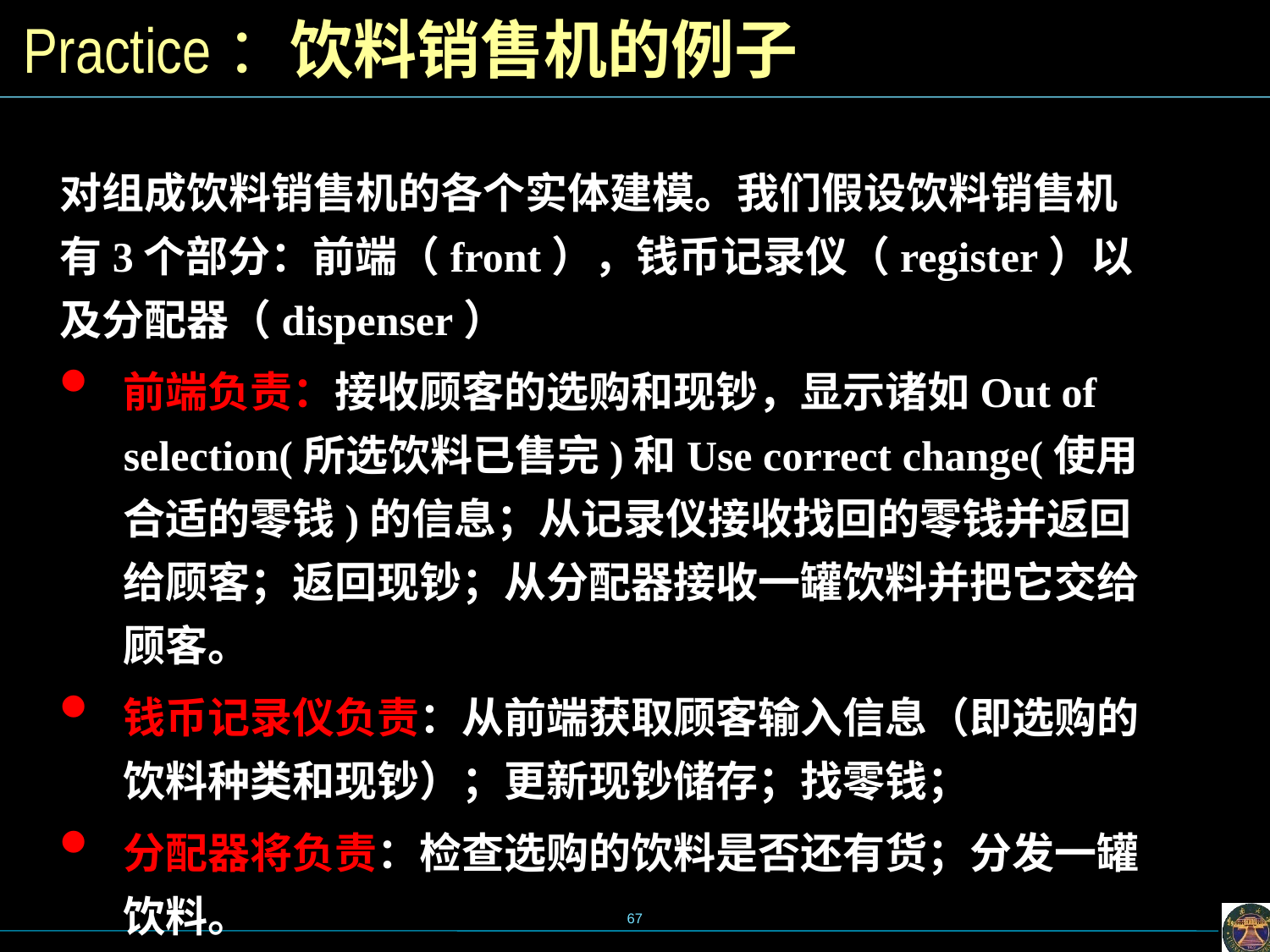

# Practice：饮料销售机的例子
对组成饮料销售机的各个实体建模。我们假设饮料销售机有3个部分：前端（front），钱币记录仪（register）以及分配器（dispenser）
前端负责：接收顾客的选购和现钞，显示诸如Out of selection(所选饮料已售完)和Use correct change(使用合适的零钱)的信息；从记录仪接收找回的零钱并返回给顾客；返回现钞；从分配器接收一罐饮料并把它交给顾客。
钱币记录仪负责：从前端获取顾客输入信息（即选购的饮料种类和现钞）；更新现钞储存；找零钱；
分配器将负责：检查选购的饮料是否还有货；分发一罐饮料。